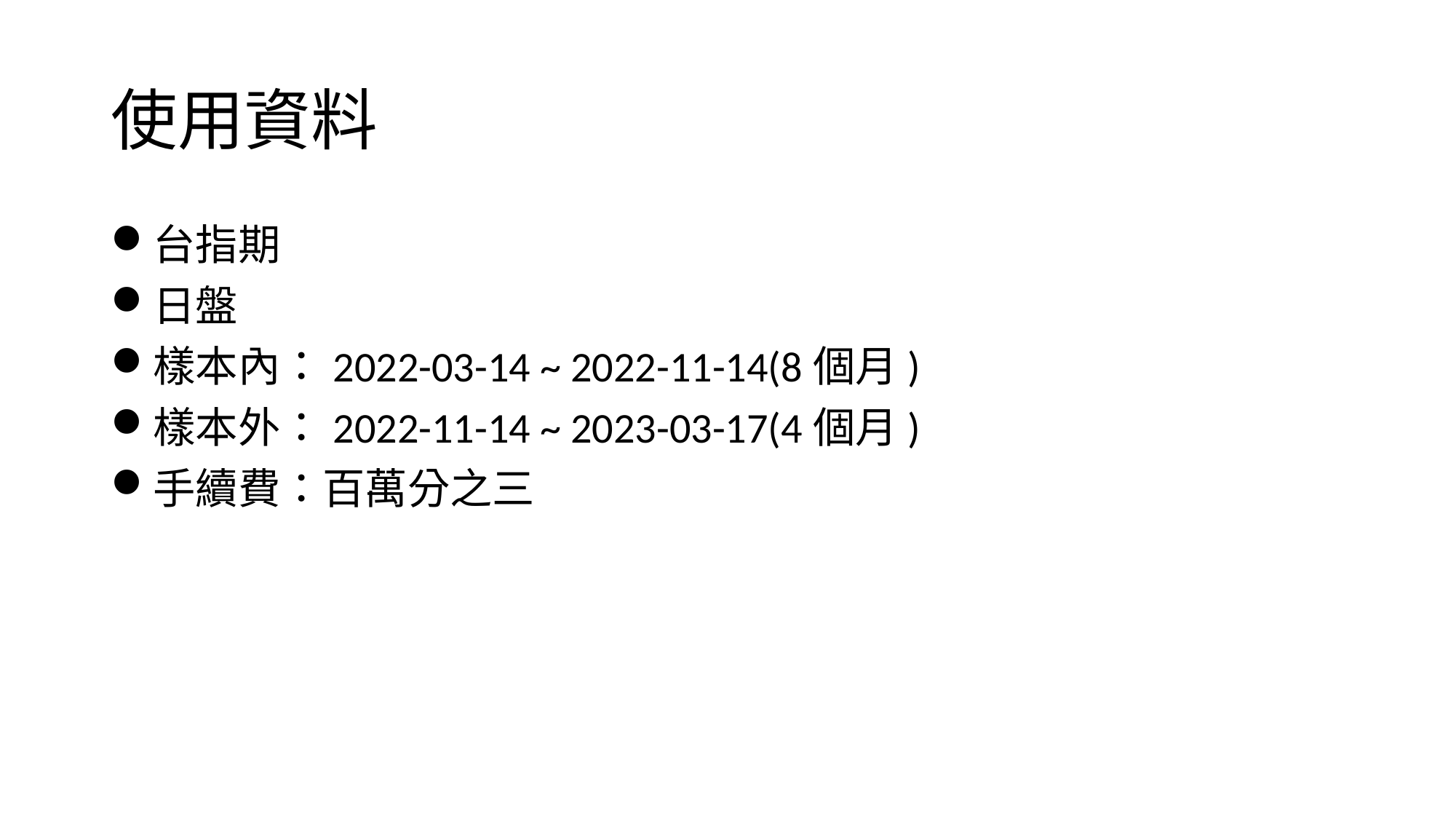

# 使用資料
台指期
日盤
樣本內：2022-03-14 ~ 2022-11-14(8個月)
樣本外：2022-11-14 ~ 2023-03-17(4個月)
手續費：百萬分之三